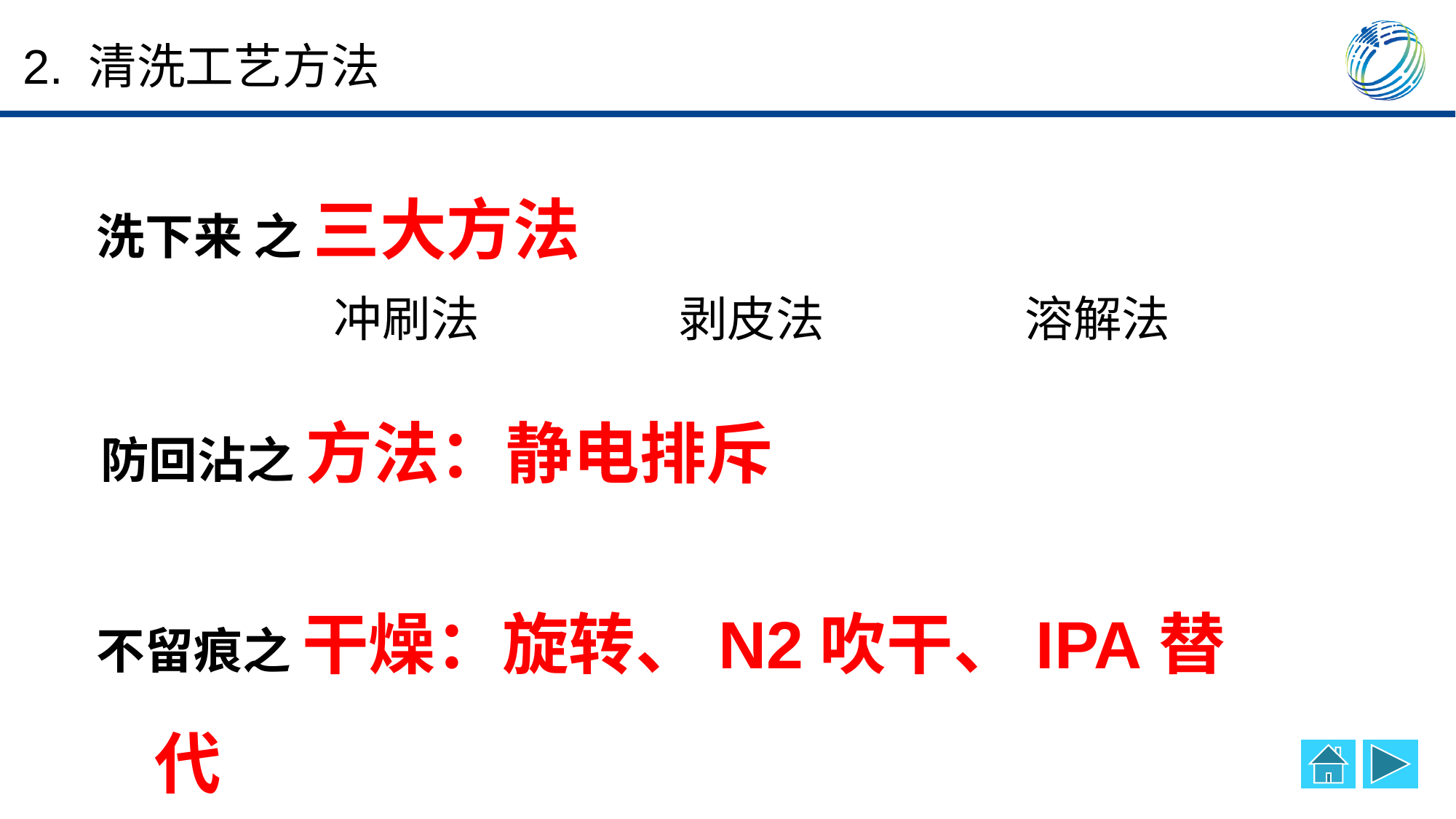

2. 清洗工艺方法
洗下来 之 三大方法
冲刷法
剥皮法
溶解法
防回沾之 方法：静电排斥
不留痕之 干燥：旋转、N2吹干、IPA替代